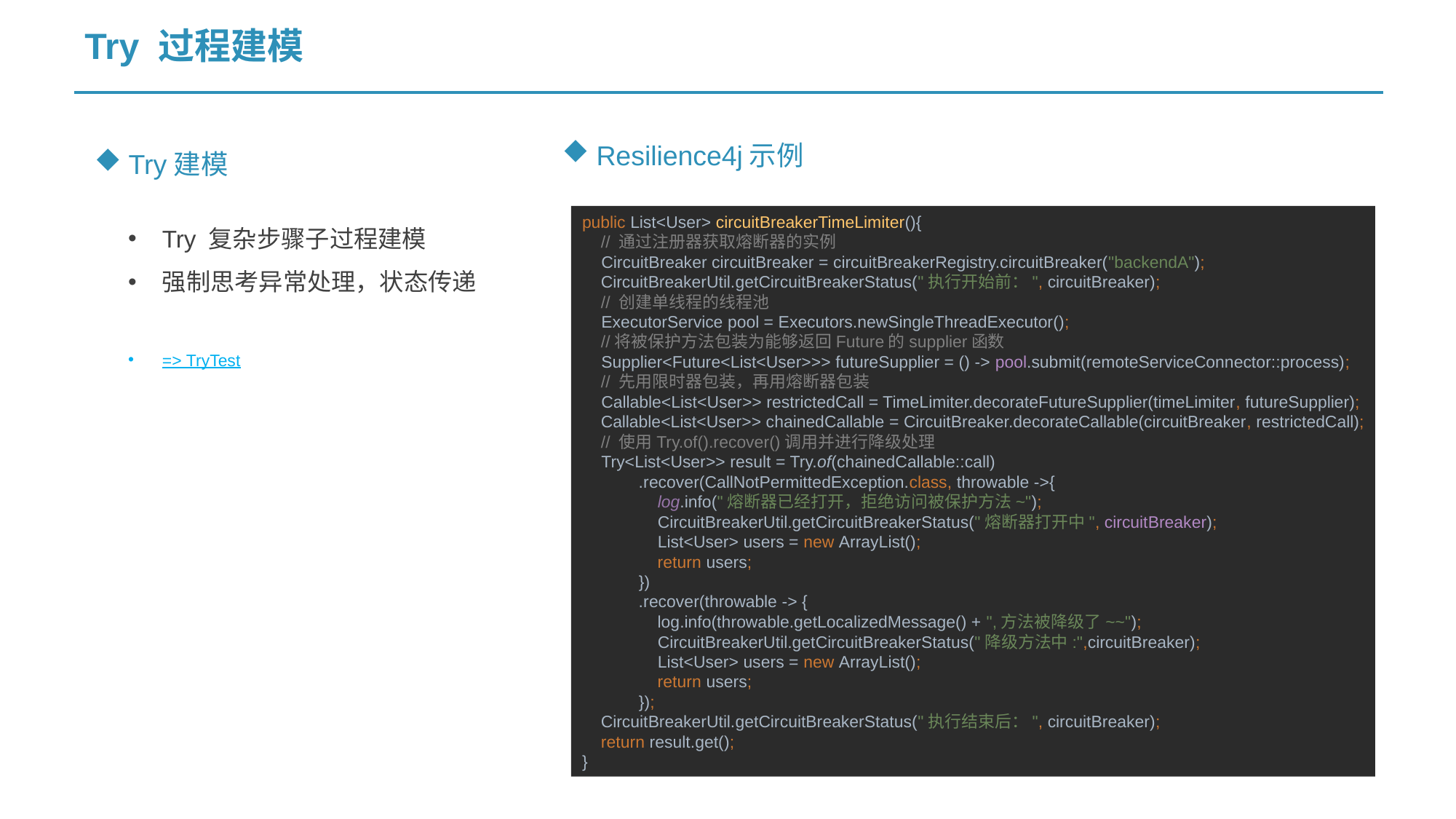

Try 过程建模
Resilience4j示例
Try建模
public List<User> circuitBreakerTimeLimiter(){
    // 通过注册器获取熔断器的实例
    CircuitBreaker circuitBreaker = circuitBreakerRegistry.circuitBreaker("backendA");
    CircuitBreakerUtil.getCircuitBreakerStatus("执行开始前：", circuitBreaker);
    // 创建单线程的线程池
    ExecutorService pool = Executors.newSingleThreadExecutor();
    //将被保护方法包装为能够返回Future的supplier函数
    Supplier<Future<List<User>>> futureSupplier = () -> pool.submit(remoteServiceConnector::process);
    // 先用限时器包装，再用熔断器包装
    Callable<List<User>> restrictedCall = TimeLimiter.decorateFutureSupplier(timeLimiter, futureSupplier);
    Callable<List<User>> chainedCallable = CircuitBreaker.decorateCallable(circuitBreaker, restrictedCall);
    // 使用Try.of().recover()调用并进行降级处理
    Try<List<User>> result = Try.of(chainedCallable::call)
            .recover(CallNotPermittedException.class, throwable ->{
                log.info("熔断器已经打开，拒绝访问被保护方法~");
                CircuitBreakerUtil.getCircuitBreakerStatus("熔断器打开中", circuitBreaker);
                List<User> users = new ArrayList();
                return users;
            })
            .recover(throwable -> {
                log.info(throwable.getLocalizedMessage() + ",方法被降级了~~");
                CircuitBreakerUtil.getCircuitBreakerStatus("降级方法中:",circuitBreaker);
                List<User> users = new ArrayList();
                return users;
            });
    CircuitBreakerUtil.getCircuitBreakerStatus("执行结束后：", circuitBreaker);
    return result.get();
}
Try 复杂步骤子过程建模
强制思考异常处理，状态传递

=> TryTest